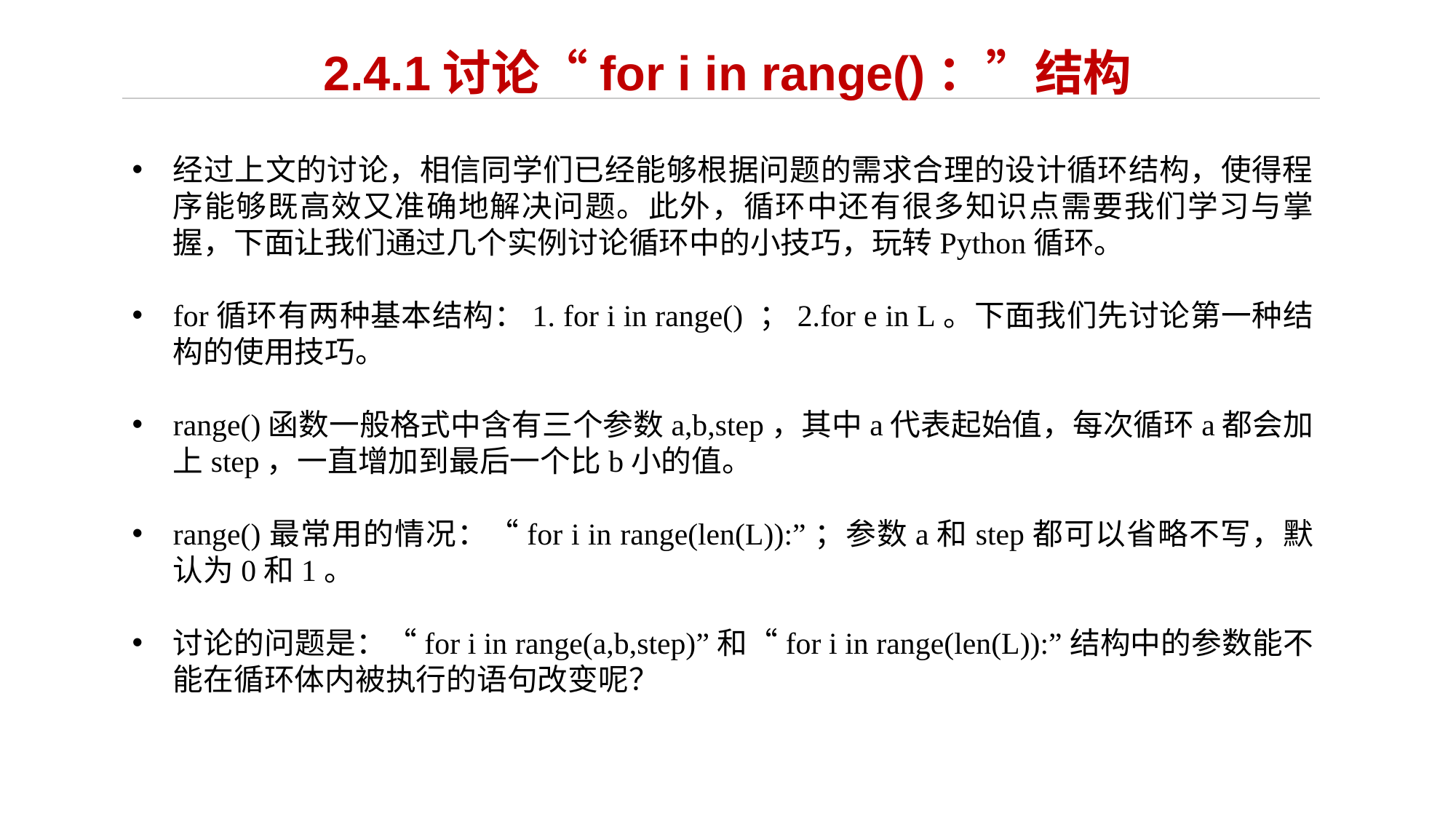

# 2.4.1讨论“for i in range()：”结构
经过上文的讨论，相信同学们已经能够根据问题的需求合理的设计循环结构，使得程序能够既高效又准确地解决问题。此外，循环中还有很多知识点需要我们学习与掌握，下面让我们通过几个实例讨论循环中的小技巧，玩转Python循环。

for循环有两种基本结构：1. for i in range() ；2.for e in L。下面我们先讨论第一种结构的使用技巧。

range()函数一般格式中含有三个参数a,b,step，其中a代表起始值，每次循环a都会加上step，一直增加到最后一个比b小的值。

range()最常用的情况：“for i in range(len(L)):”；参数a和step都可以省略不写，默认为0和1。

讨论的问题是：“for i in range(a,b,step)”和“for i in range(len(L)):”结构中的参数能不能在循环体内被执行的语句改变呢？